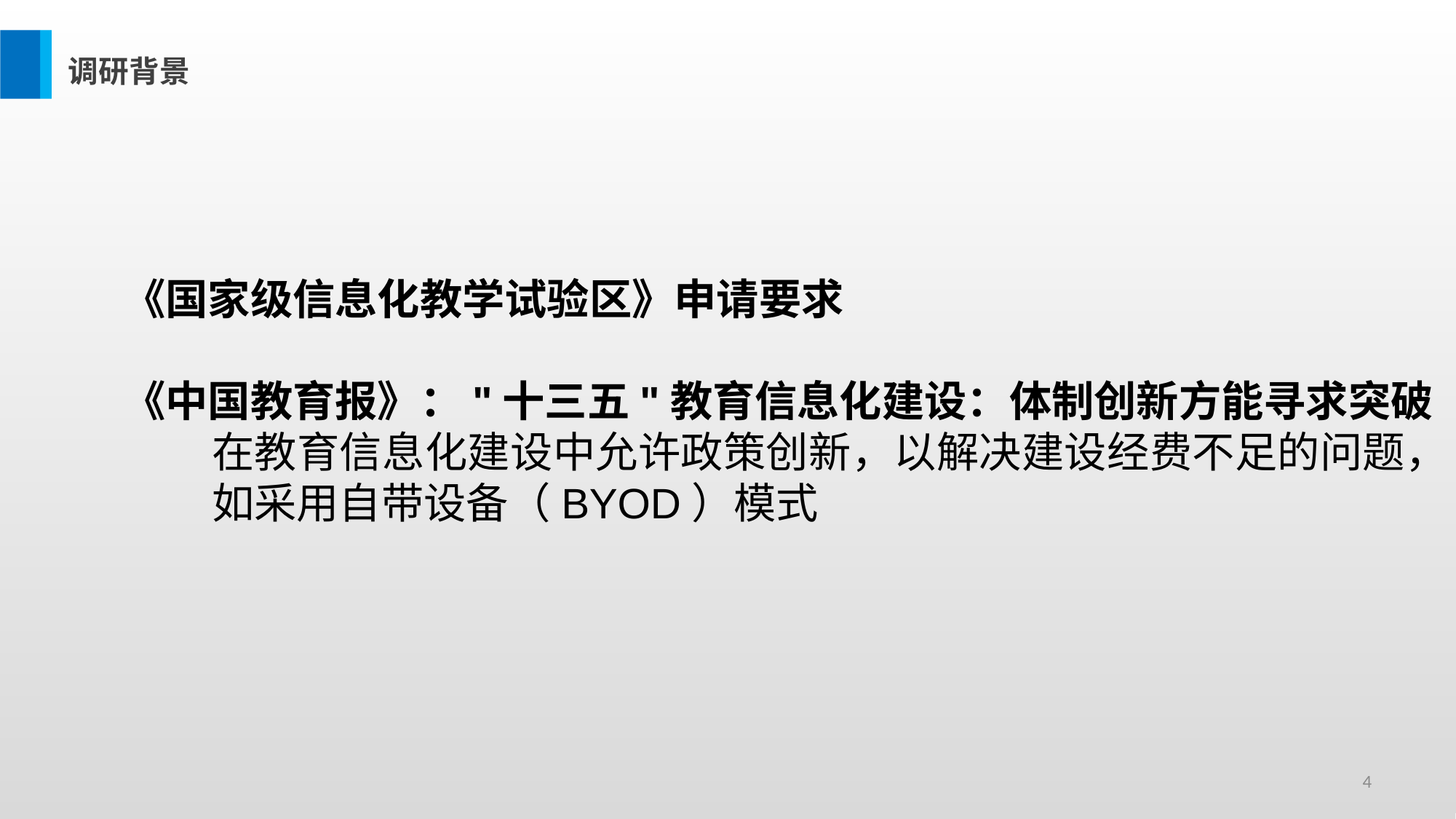

调研背景
《国家级信息化教学试验区》申请要求

《中国教育报》："十三五"教育信息化建设：体制创新方能寻求突破
在教育信息化建设中允许政策创新，以解决建设经费不足的问题，如采用自带设备（BYOD）模式
4